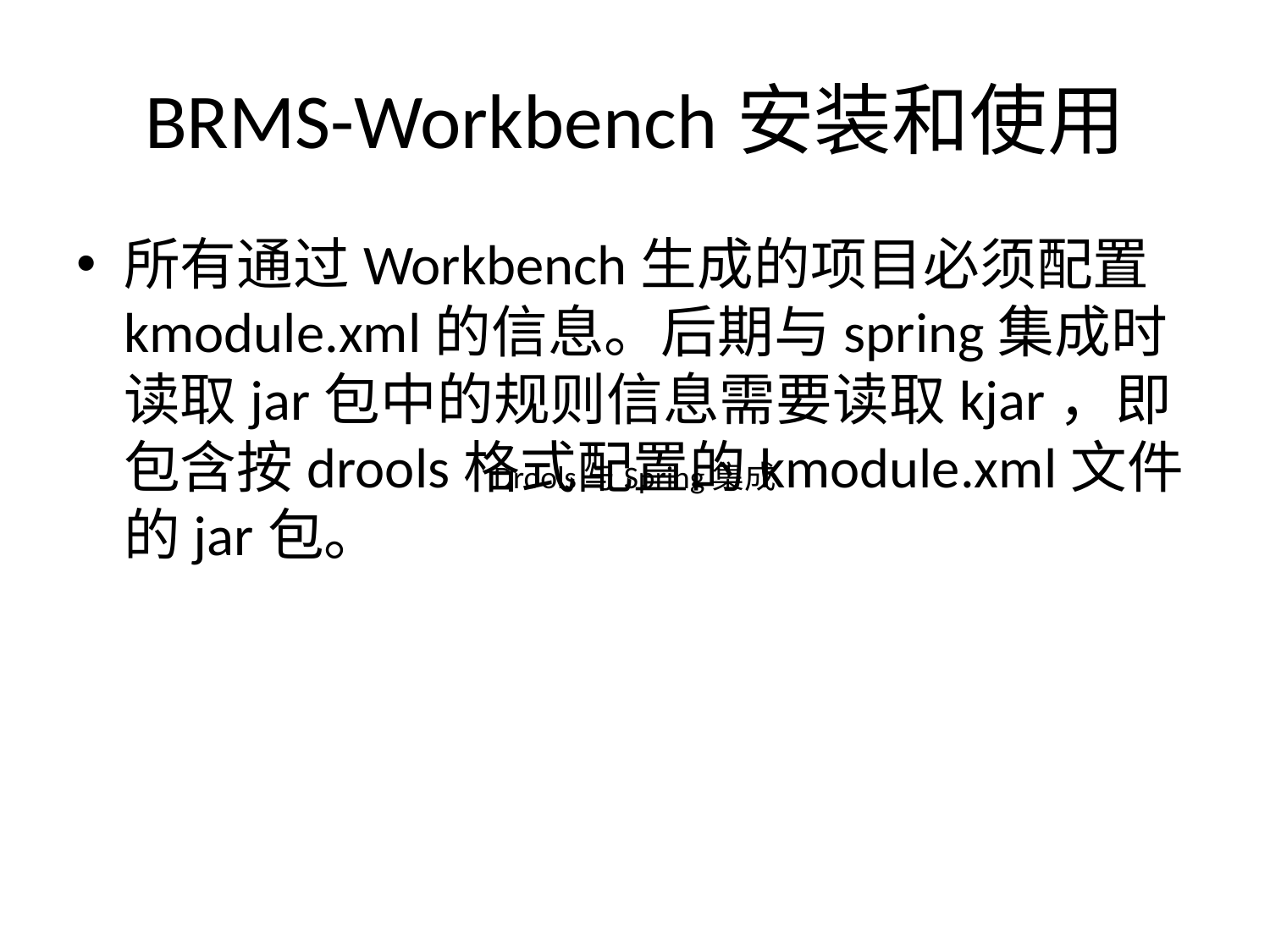

# BRMS-Workbench安装和使用
所有通过Workbench生成的项目必须配置kmodule.xml的信息。后期与spring集成时读取jar包中的规则信息需要读取kjar，即 包含按drools格式配置的kmodule.xml文件的jar包。

Drools与Spring集成